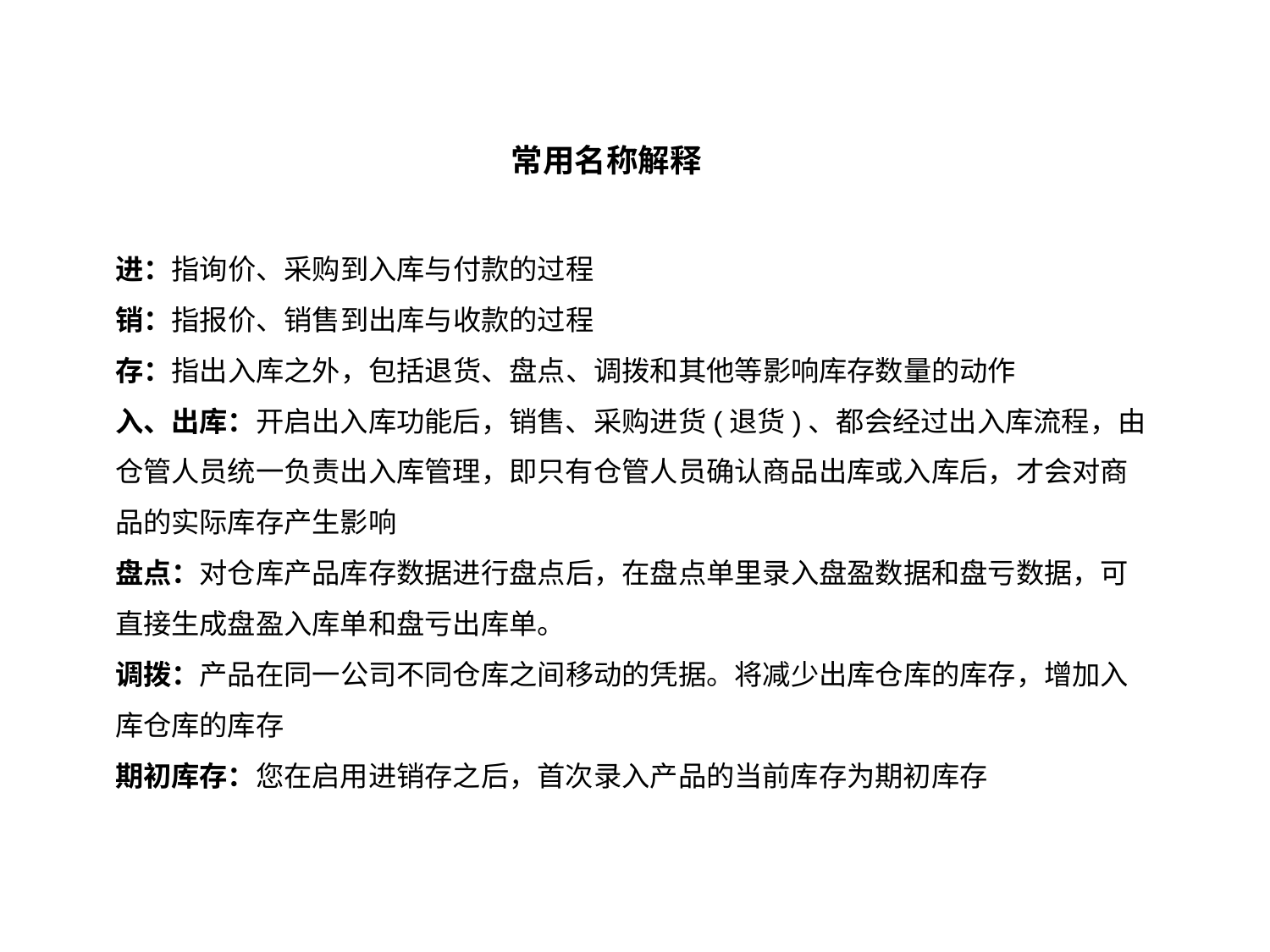

常用名称解释
进：指询价、采购到入库与付款的过程
销：指报价、销售到出库与收款的过程
存：指出入库之外，包括退货、盘点、调拨和其他等影响库存数量的动作
入、出库：开启出入库功能后，销售、采购进货(退货)、都会经过出入库流程，由仓管人员统一负责出入库管理，即只有仓管人员确认商品出库或入库后，才会对商品的实际库存产生影响
盘点：对仓库产品库存数据进行盘点后，在盘点单里录入盘盈数据和盘亏数据，可直接生成盘盈入库单和盘亏出库单。
调拨：产品在同一公司不同仓库之间移动的凭据。将减少出库仓库的库存，增加入库仓库的库存
期初库存：您在启用进销存之后，首次录入产品的当前库存为期初库存